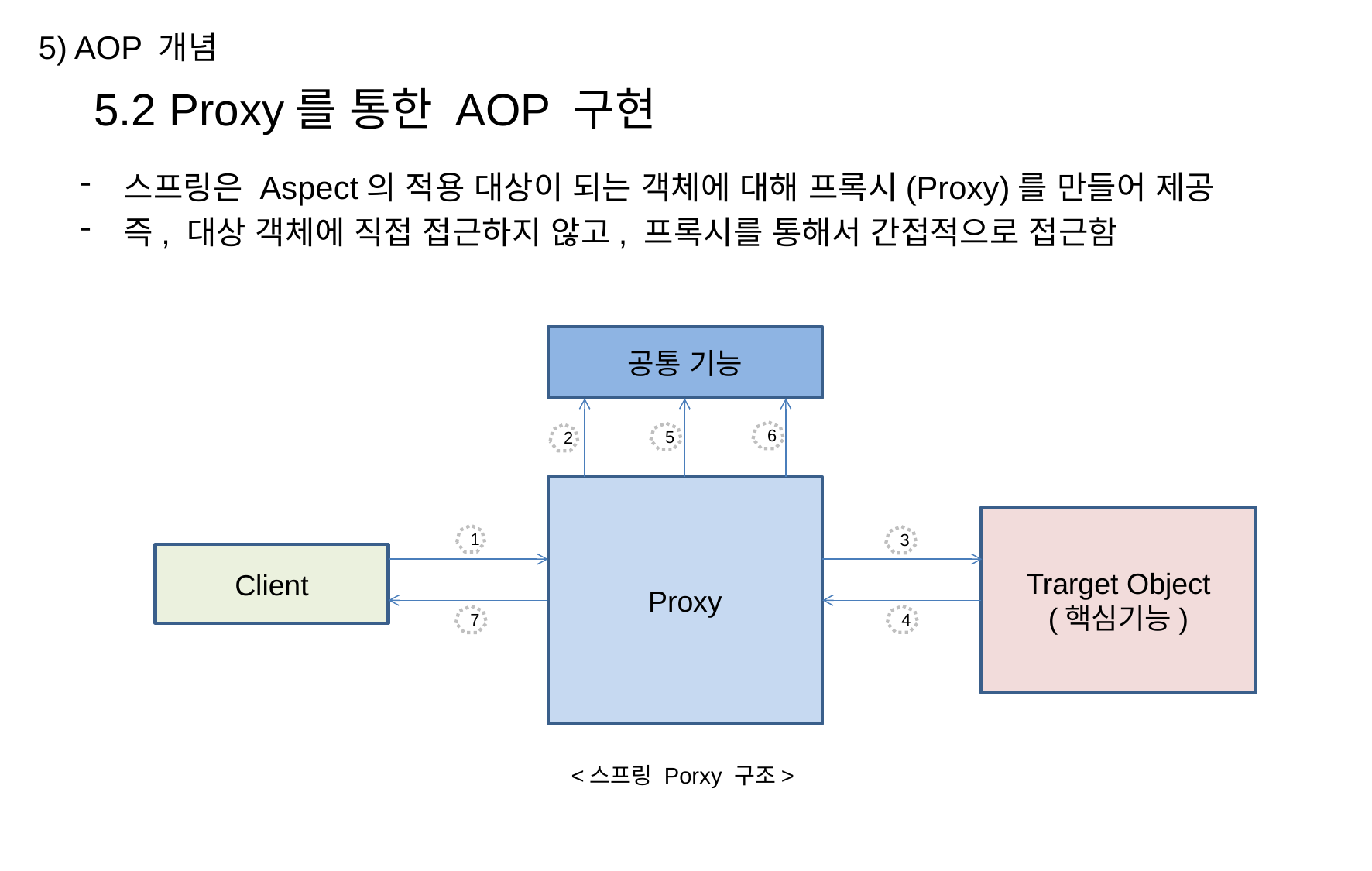

5) AOP 개념
5.2 Proxy를 통한 AOP 구현
스프링은 Aspect의 적용 대상이 되는 객체에 대해 프록시(Proxy)를 만들어 제공
즉, 대상 객체에 직접 접근하지 않고, 프록시를 통해서 간접적으로 접근함
공통 기능
6
5
2
Proxy
Trarget Object
(핵심기능)
1
3
Client
4
7
<스프링 Porxy 구조>